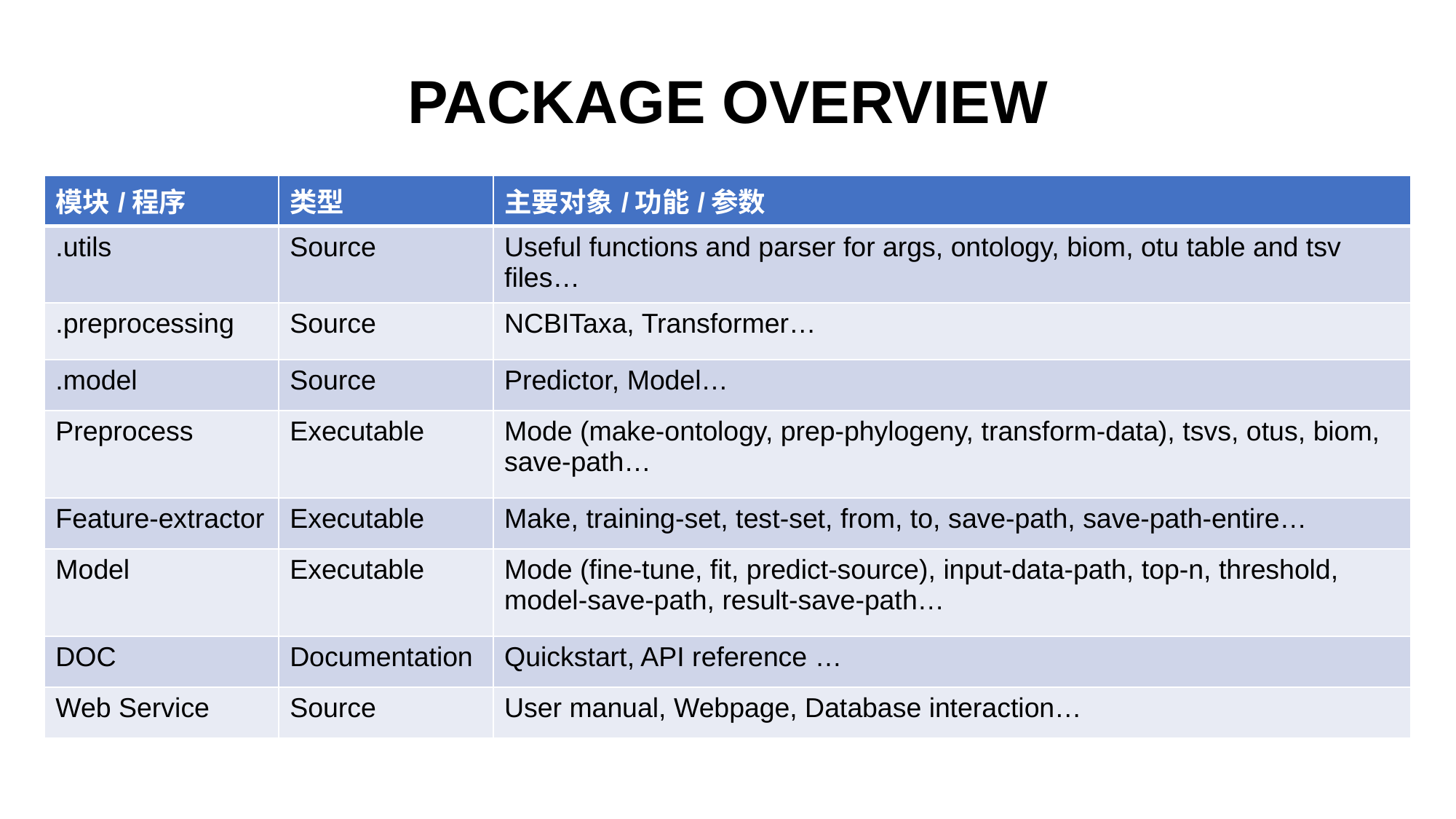

PACKAGE OVERVIEW
| 模块/程序 | 类型 | 主要对象/功能/参数 |
| --- | --- | --- |
| .utils | Source | Useful functions and parser for args, ontology, biom, otu table and tsv files… |
| .preprocessing | Source | NCBITaxa, Transformer… |
| .model | Source | Predictor, Model… |
| Preprocess | Executable | Mode (make-ontology, prep-phylogeny, transform-data), tsvs, otus, biom, save-path… |
| Feature-extractor | Executable | Make, training-set, test-set, from, to, save-path, save-path-entire… |
| Model | Executable | Mode (fine-tune, fit, predict-source), input-data-path, top-n, threshold, model-save-path, result-save-path… |
| DOC | Documentation | Quickstart, API reference … |
| Web Service | Source | User manual, Webpage, Database interaction… |